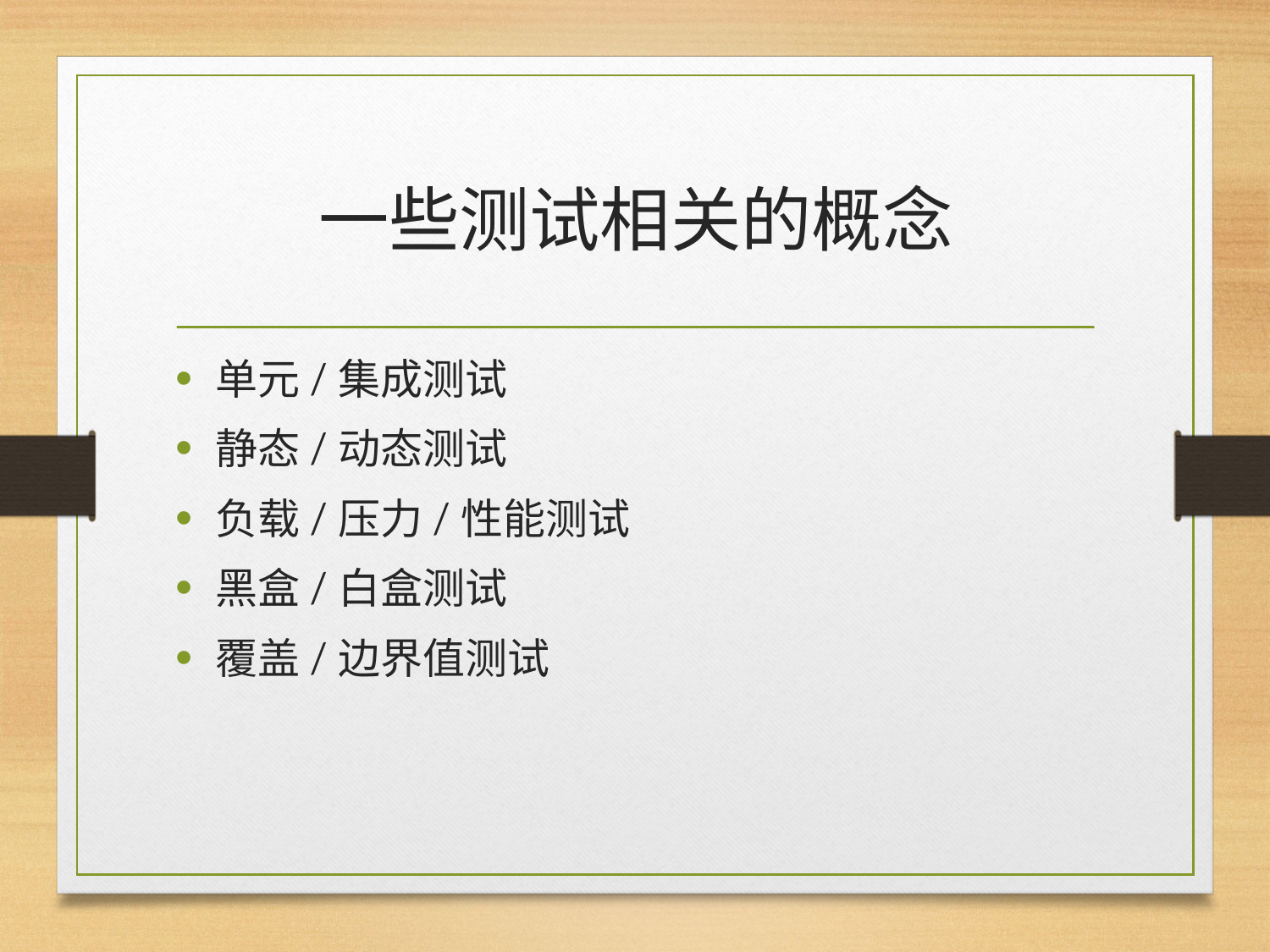

# 一些测试相关的概念
单元/集成测试
静态/动态测试
负载/压力/性能测试
黑盒/白盒测试
覆盖/边界值测试